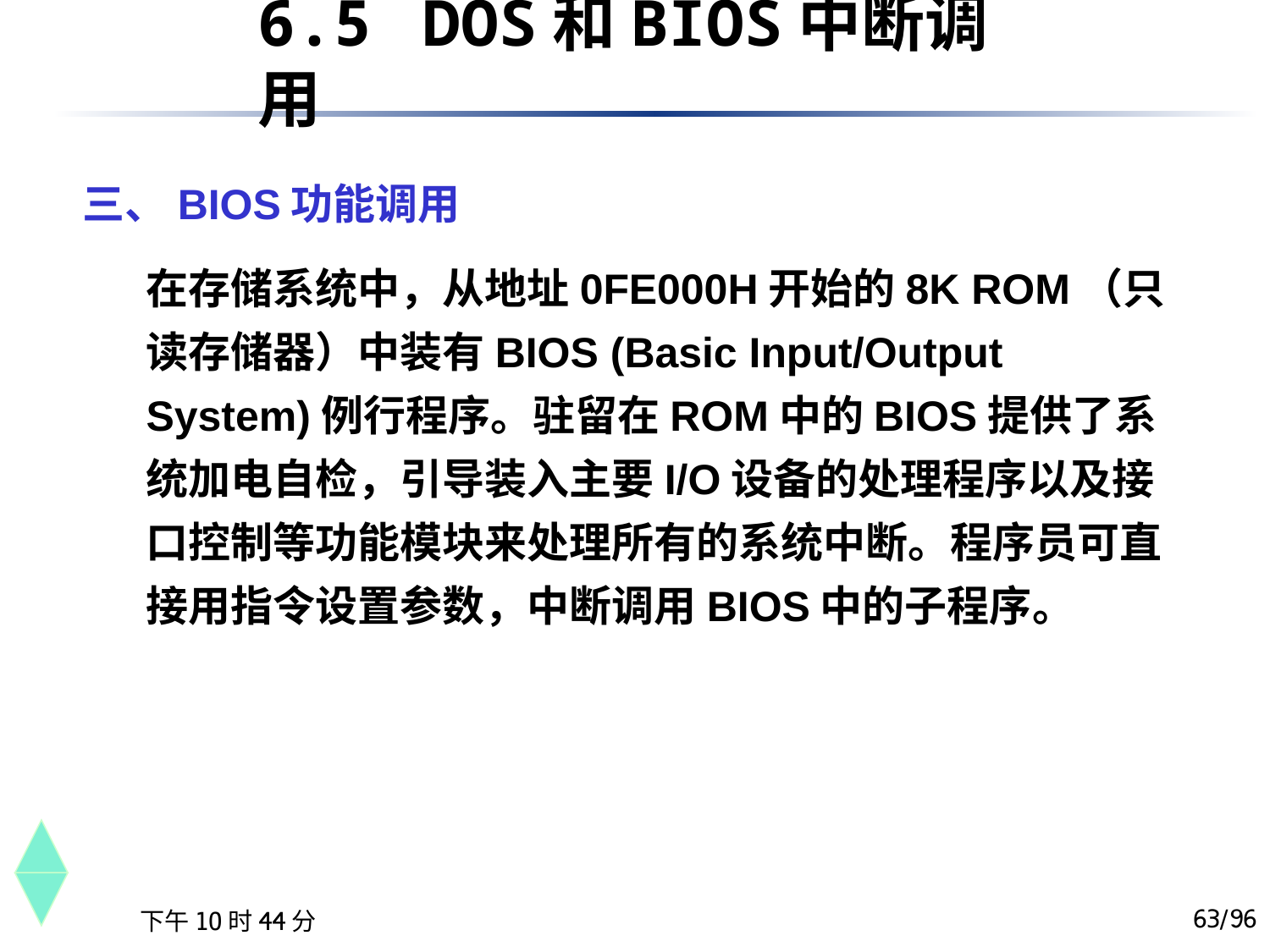

6.5	 DOS和BIOS中断调用
三、BIOS功能调用
   	在存储系统中，从地址0FE000H开始的8K ROM（只读存储器）中装有BIOS (Basic Input/Output System)例行程序。驻留在ROM中的BIOS提供了系统加电自检，引导装入主要I/O设备的处理程序以及接口控制等功能模块来处理所有的系统中断。程序员可直接用指令设置参数，中断调用BIOS中的子程序。
63/96
下午10时44分